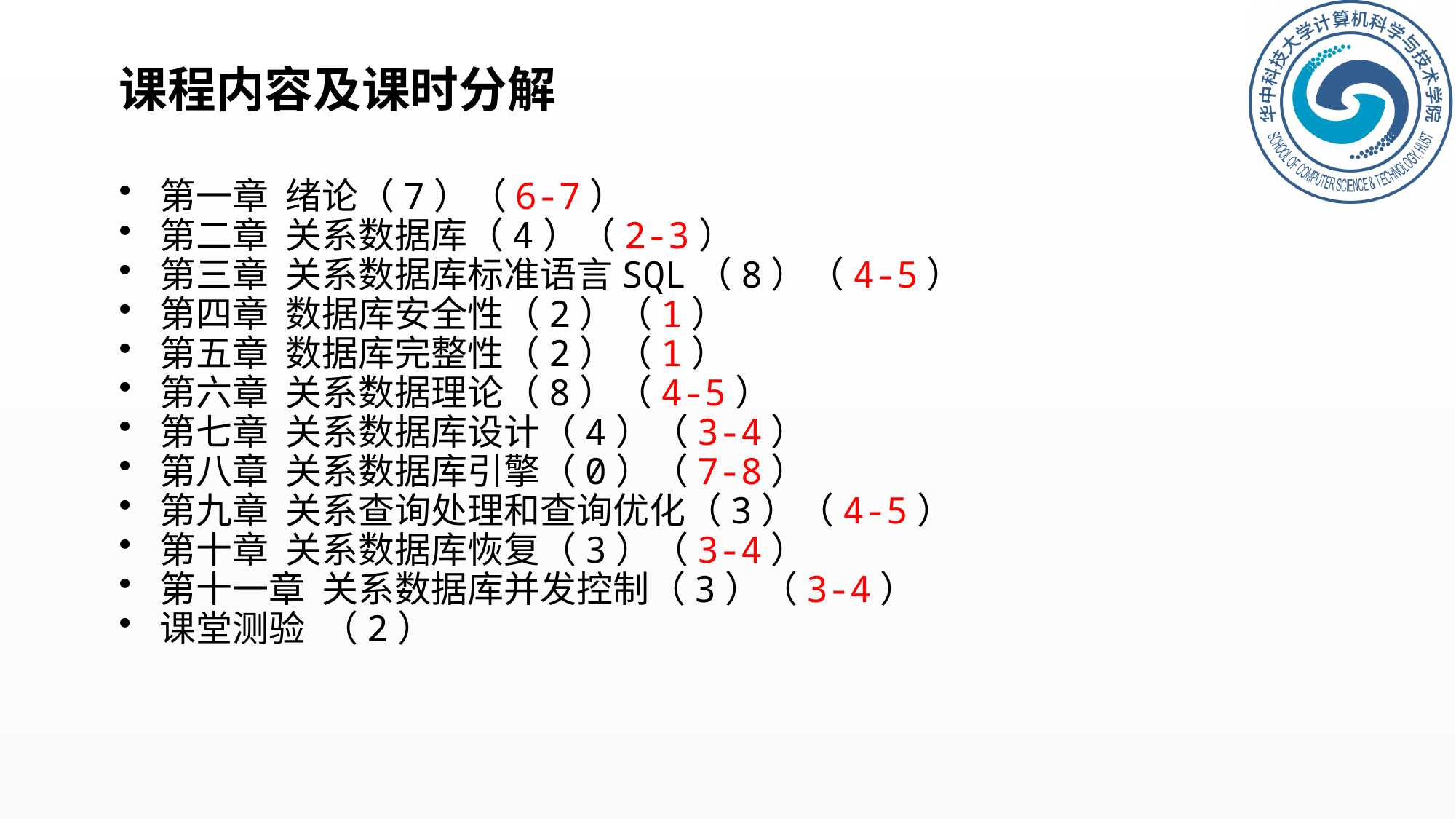

课程内容及课时分解
第一章  绪论（7）（6-7）
第二章  关系数据库（4）（2-3）
第三章  关系数据库标准语言SQL（8）（4-5）
第四章  数据库安全性（2）（1）
第五章  数据库完整性（2）（1）
第六章  关系数据理论（8）（4-5）
第七章  关系数据库设计（4）（3-4）
第八章  关系数据库引擎（0）（7-8）
第九章  关系查询处理和查询优化（3）（4-5）
第十章  关系数据库恢复（3）（3-4）
第十一章  关系数据库并发控制（3）（3-4）
课堂测验  （2）